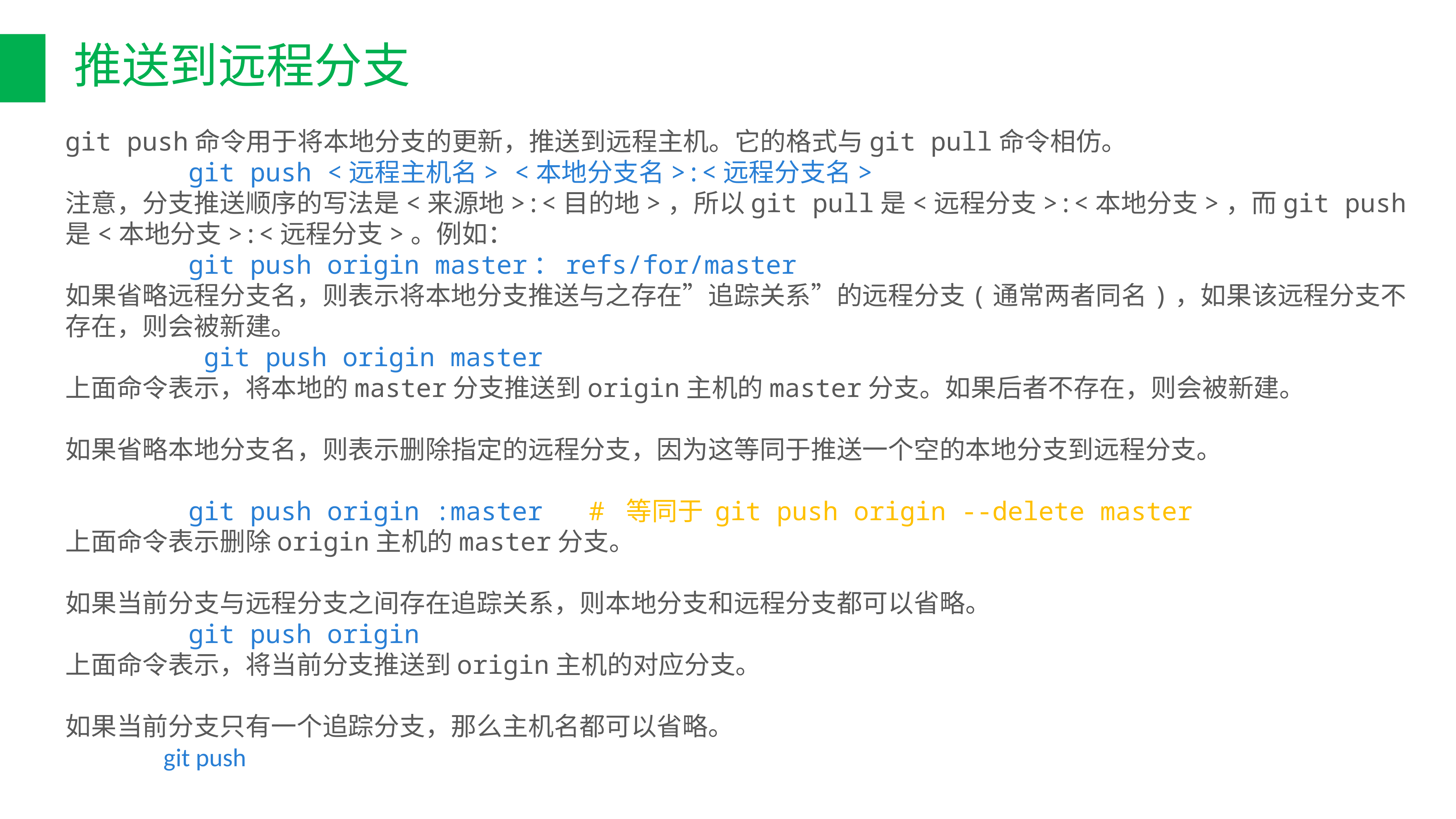

# 推送到远程分支
git push命令用于将本地分支的更新，推送到远程主机。它的格式与git pull命令相仿。
        git push <远程主机名> <本地分支名>:<远程分支名>
注意，分支推送顺序的写法是<来源地>:<目的地>，所以git pull是<远程分支>:<本地分支>，而git push是<本地分支>:<远程分支>。例如：
        git push origin master：refs/for/master
如果省略远程分支名，则表示将本地分支推送与之存在”追踪关系”的远程分支(通常两者同名)，如果该远程分支不存在，则会被新建。
         git push origin master
上面命令表示，将本地的master分支推送到origin主机的master分支。如果后者不存在，则会被新建。

如果省略本地分支名，则表示删除指定的远程分支，因为这等同于推送一个空的本地分支到远程分支。

        git push origin :master   # 等同于 git push origin --delete master
上面命令表示删除origin主机的master分支。

如果当前分支与远程分支之间存在追踪关系，则本地分支和远程分支都可以省略。
        git push origin
上面命令表示，将当前分支推送到origin主机的对应分支。

如果当前分支只有一个追踪分支，那么主机名都可以省略。
                 git push